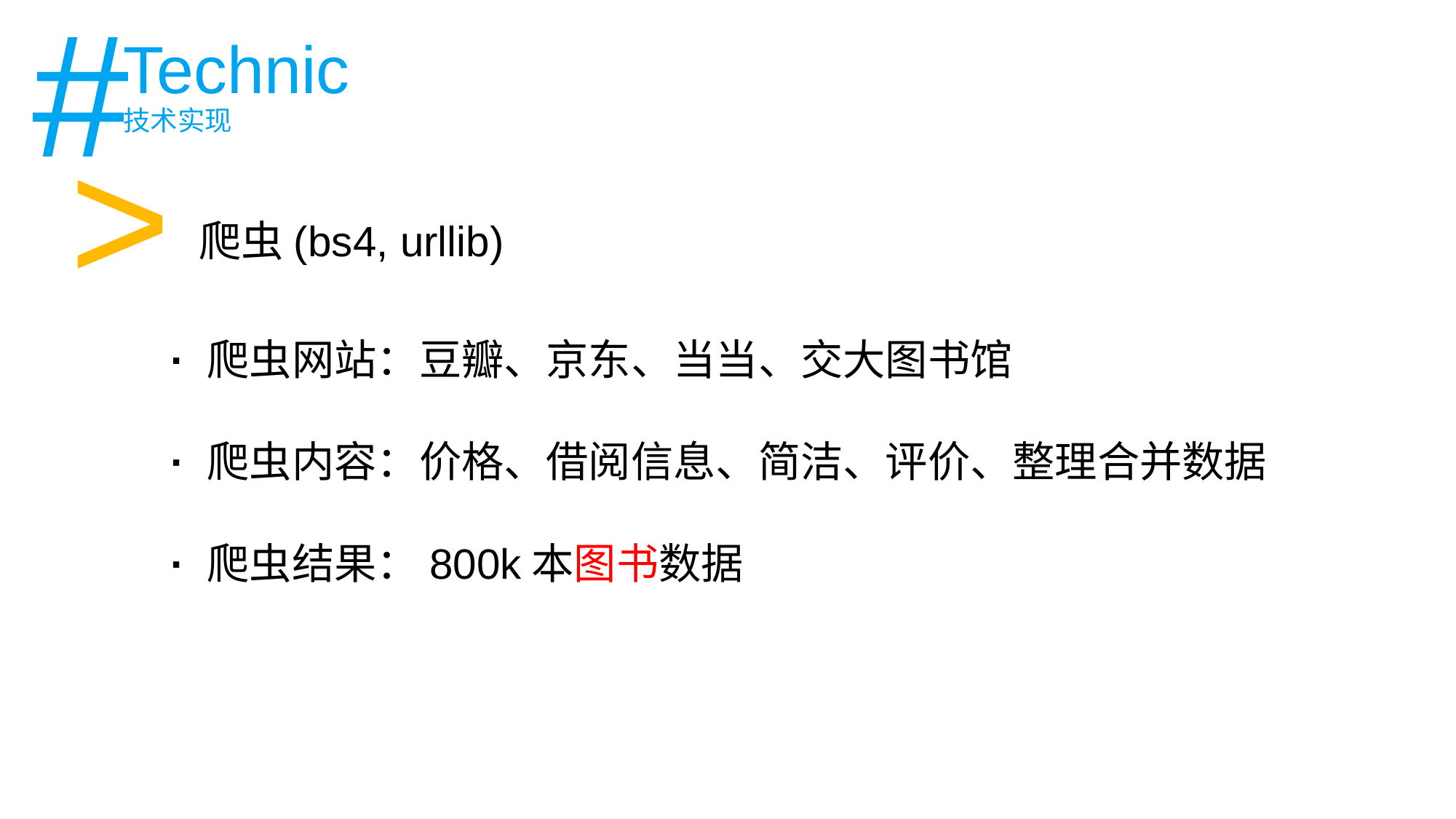

#
Technic
技术实现
爬虫(bs4, urllib)
>
· 爬虫网站：豆瓣、京东、当当、交大图书馆
· 爬虫内容：价格、借阅信息、简洁、评价、整理合并数据
· 爬虫结果：800k本图书数据